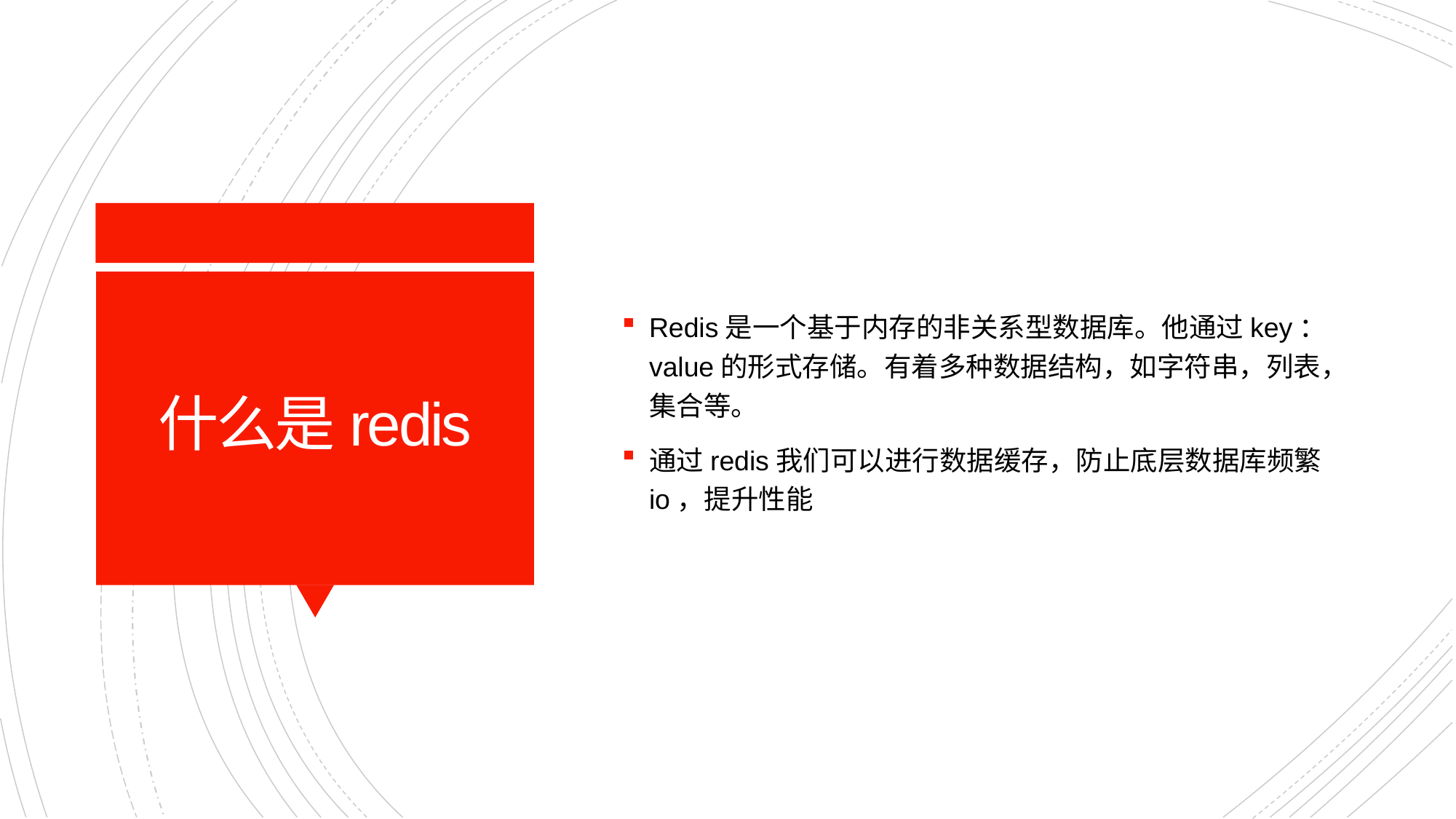

Redis是一个基于内存的非关系型数据库。他通过key：value的形式存储。有着多种数据结构，如字符串，列表，集合等。
通过redis我们可以进行数据缓存，防止底层数据库频繁io，提升性能
# 什么是redis